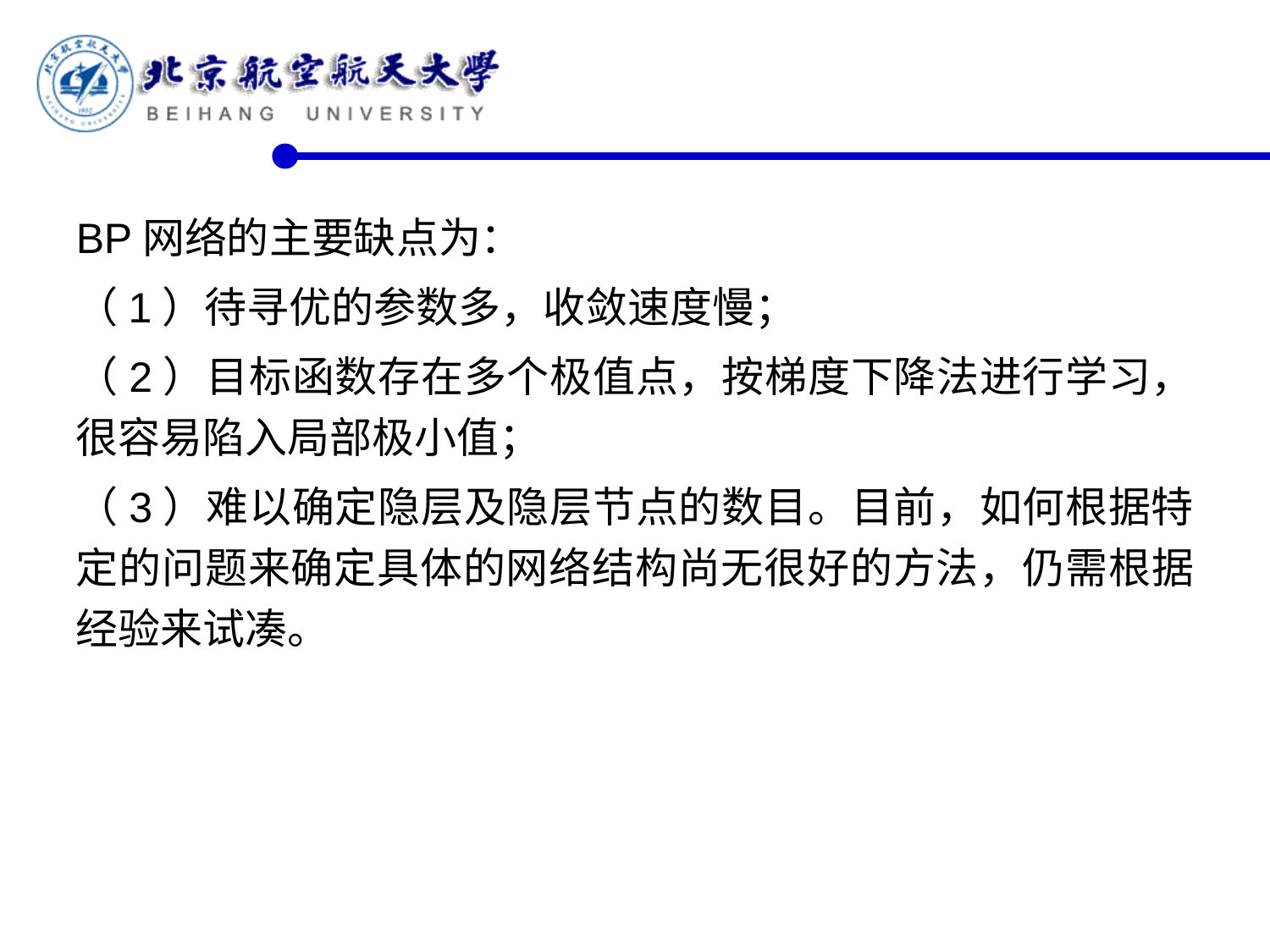

BP网络的主要缺点为：
（1）待寻优的参数多，收敛速度慢；
（2）目标函数存在多个极值点，按梯度下降法进行学习，很容易陷入局部极小值；
（3）难以确定隐层及隐层节点的数目。目前，如何根据特定的问题来确定具体的网络结构尚无很好的方法，仍需根据经验来试凑。